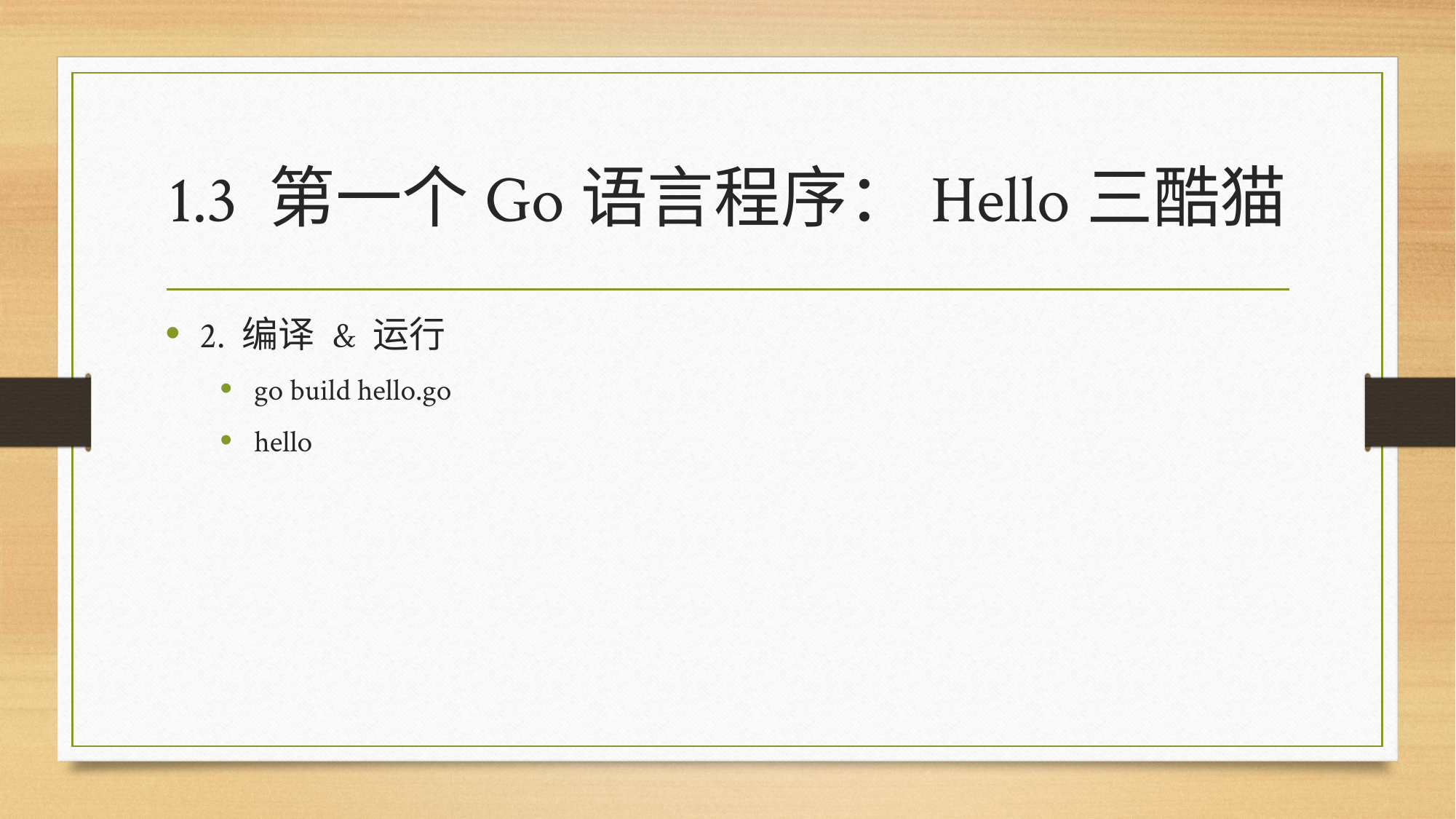

# 1.3 第一个Go语言程序：Hello三酷猫
2. 编译 & 运行
go build hello.go
hello